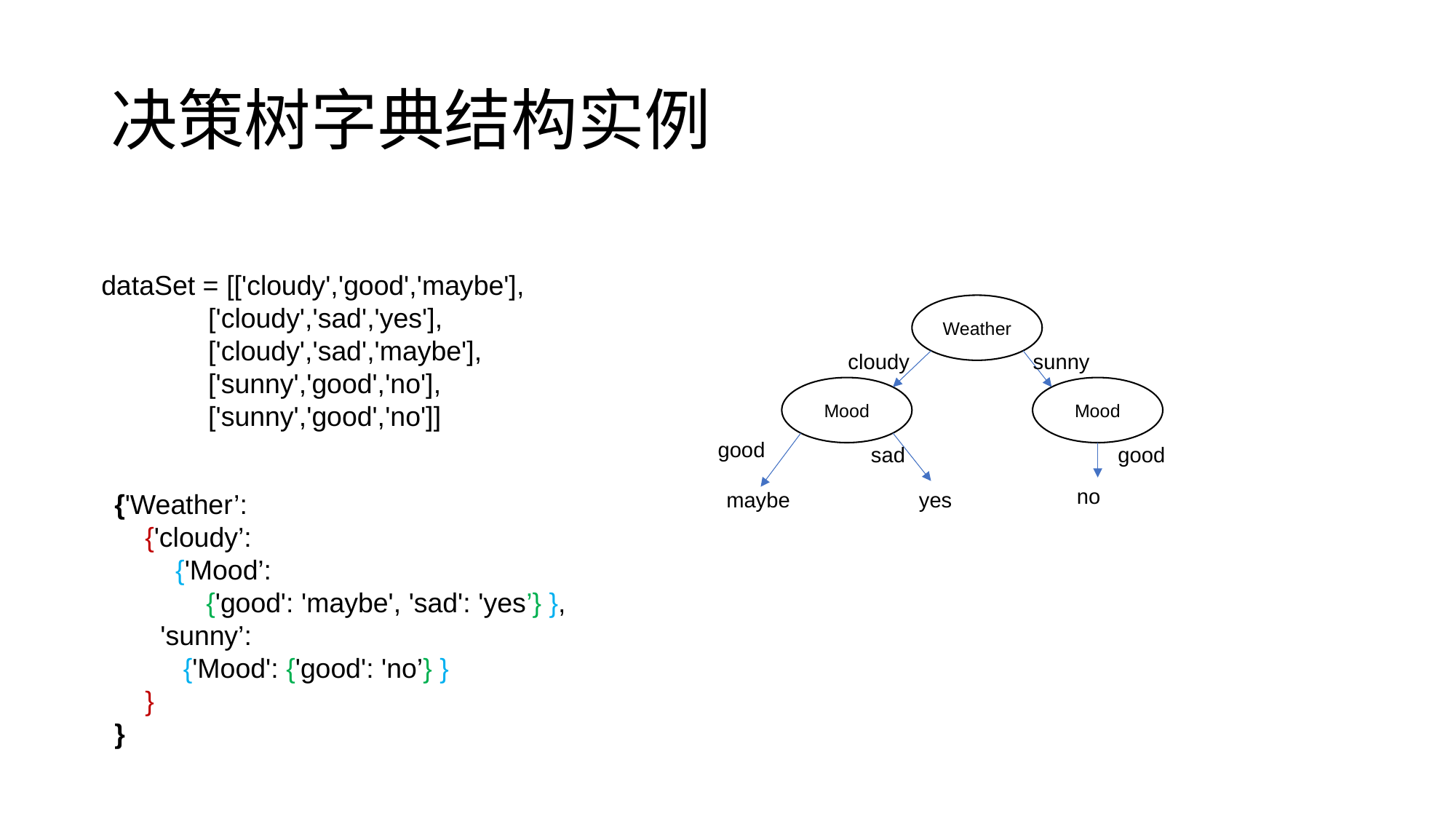

# 决策树字典结构实例
 dataSet = [['cloudy','good','maybe'],
               ['cloudy','sad','yes'],
               ['cloudy','sad','maybe'],
               ['sunny','good','no'],
               ['sunny','good','no']]
Weather
cloudy
sunny
Mood
Mood
good
sad
good
no
maybe
yes
{'Weather’:
    {'cloudy’:
        {'Mood’:
            {'good': 'maybe', 'sad': 'yes’} },
      'sunny’:
         {'Mood': {'good': 'no’} }
    }
}